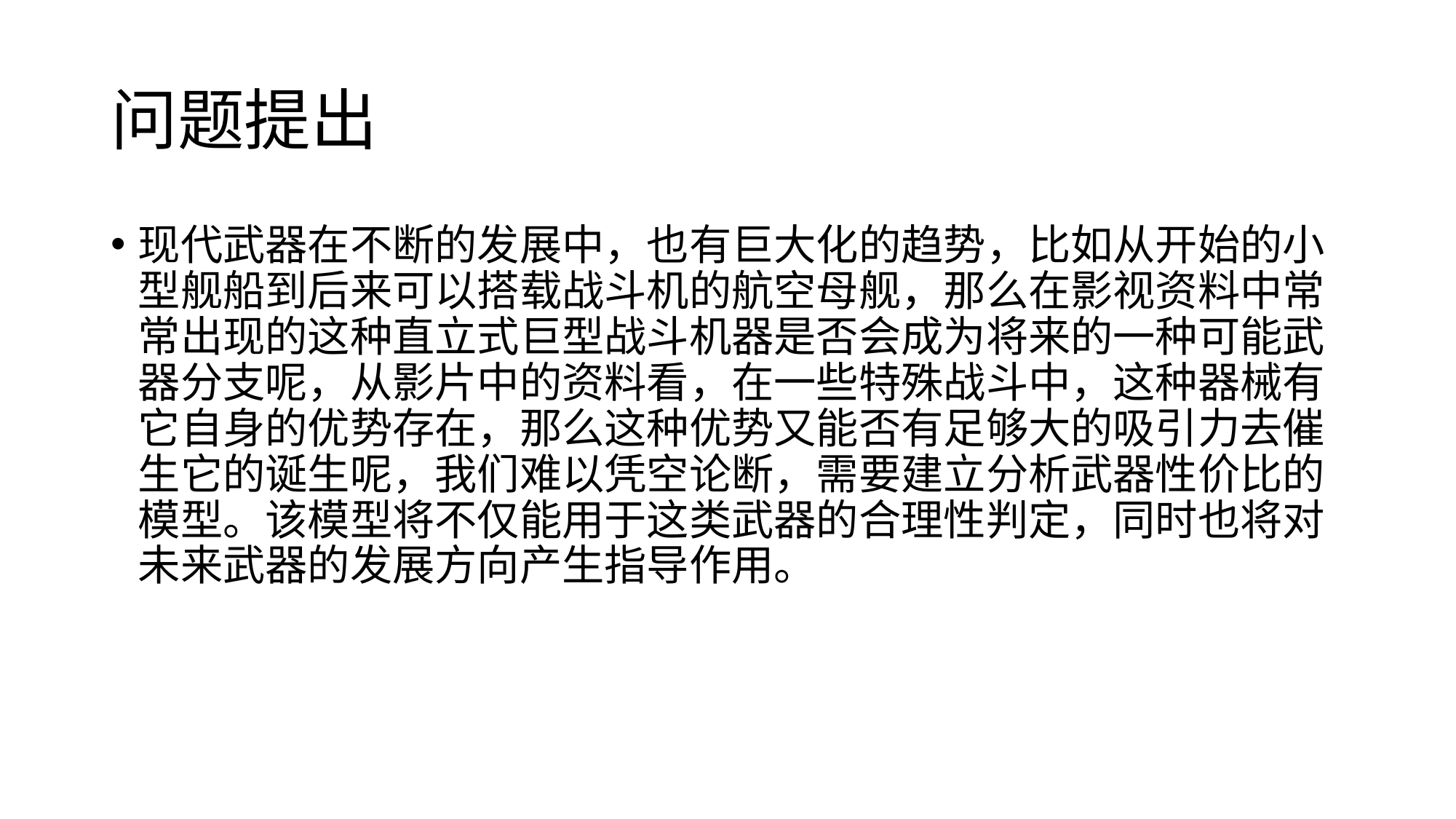

# 问题提出
现代武器在不断的发展中，也有巨大化的趋势，比如从开始的小型舰船到后来可以搭载战斗机的航空母舰，那么在影视资料中常常出现的这种直立式巨型战斗机器是否会成为将来的一种可能武器分支呢，从影片中的资料看，在一些特殊战斗中，这种器械有它自身的优势存在，那么这种优势又能否有足够大的吸引力去催生它的诞生呢，我们难以凭空论断，需要建立分析武器性价比的模型。该模型将不仅能用于这类武器的合理性判定，同时也将对未来武器的发展方向产生指导作用。